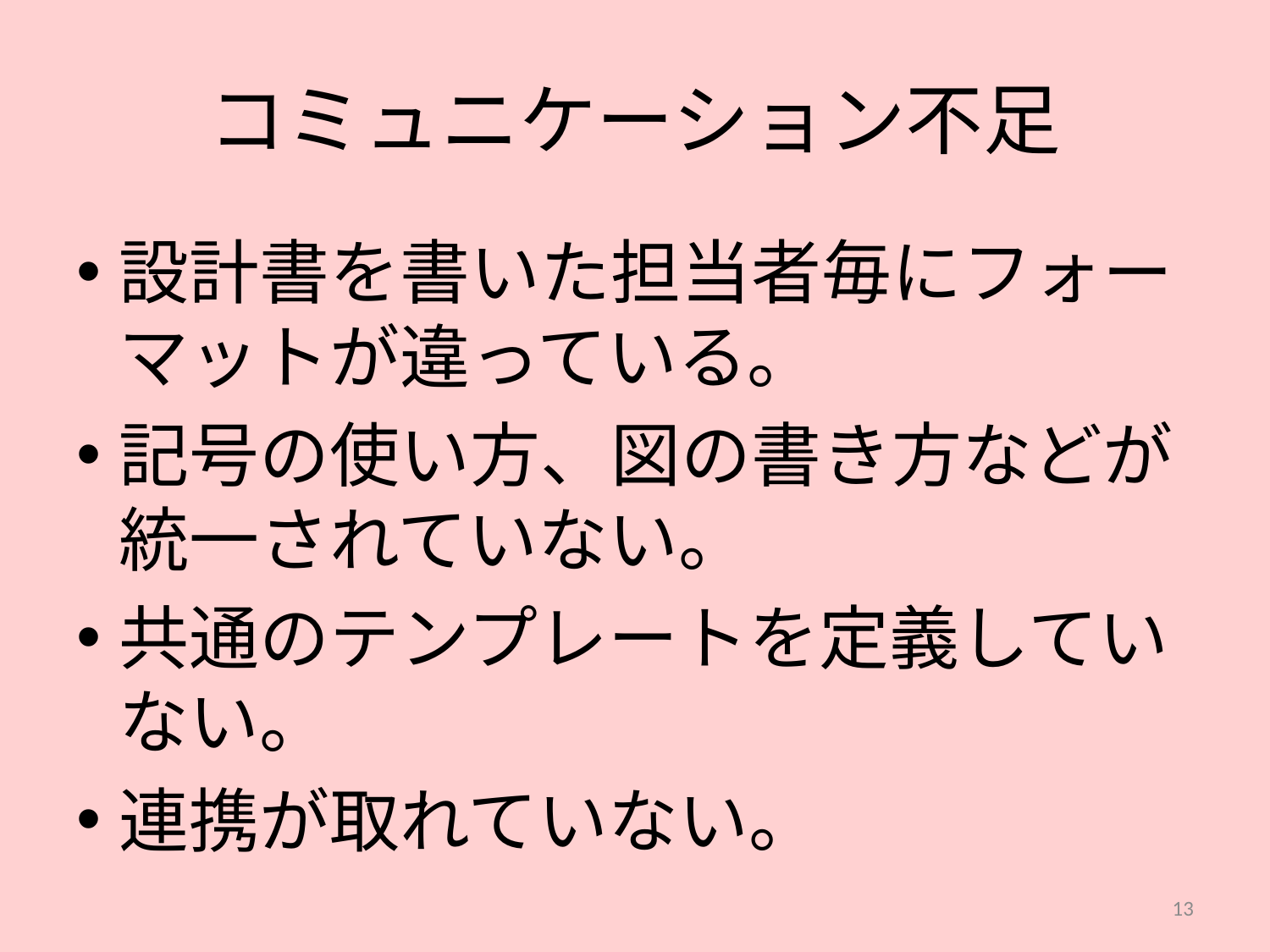

# コミュニケーション不足
設計書を書いた担当者毎にフォーマットが違っている。
記号の使い方、図の書き方などが統一されていない。
共通のテンプレートを定義していない。
連携が取れていない。
13